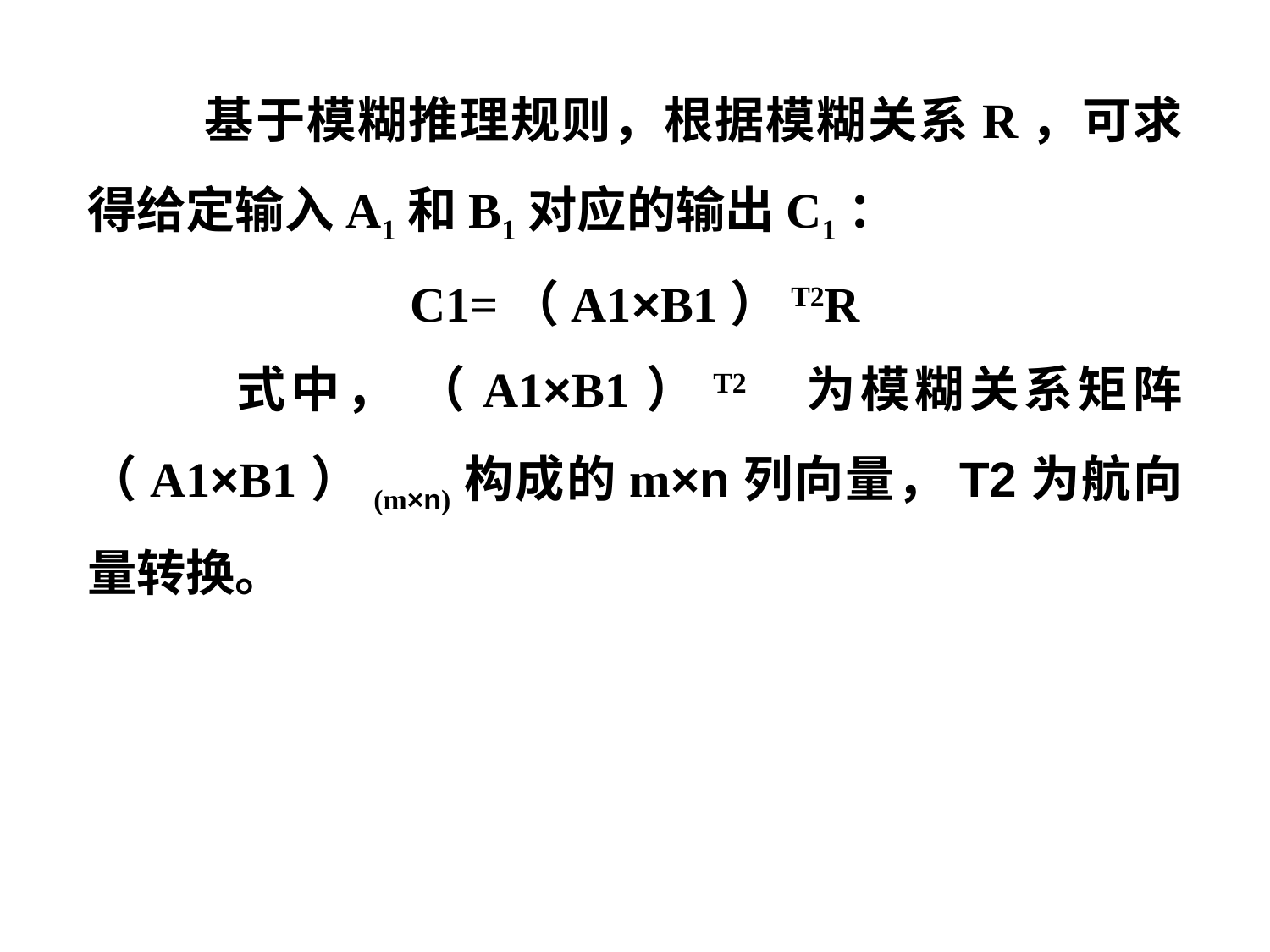

基于模糊推理规则，根据模糊关系R，可求得给定输入A1和B1对应的输出C1：
C1=（A1×B1）T2R
        式中， （A1×B1）T2   为模糊关系矩阵（A1×B1）(m×n)构成的m×n列向量，T2为航向量转换。